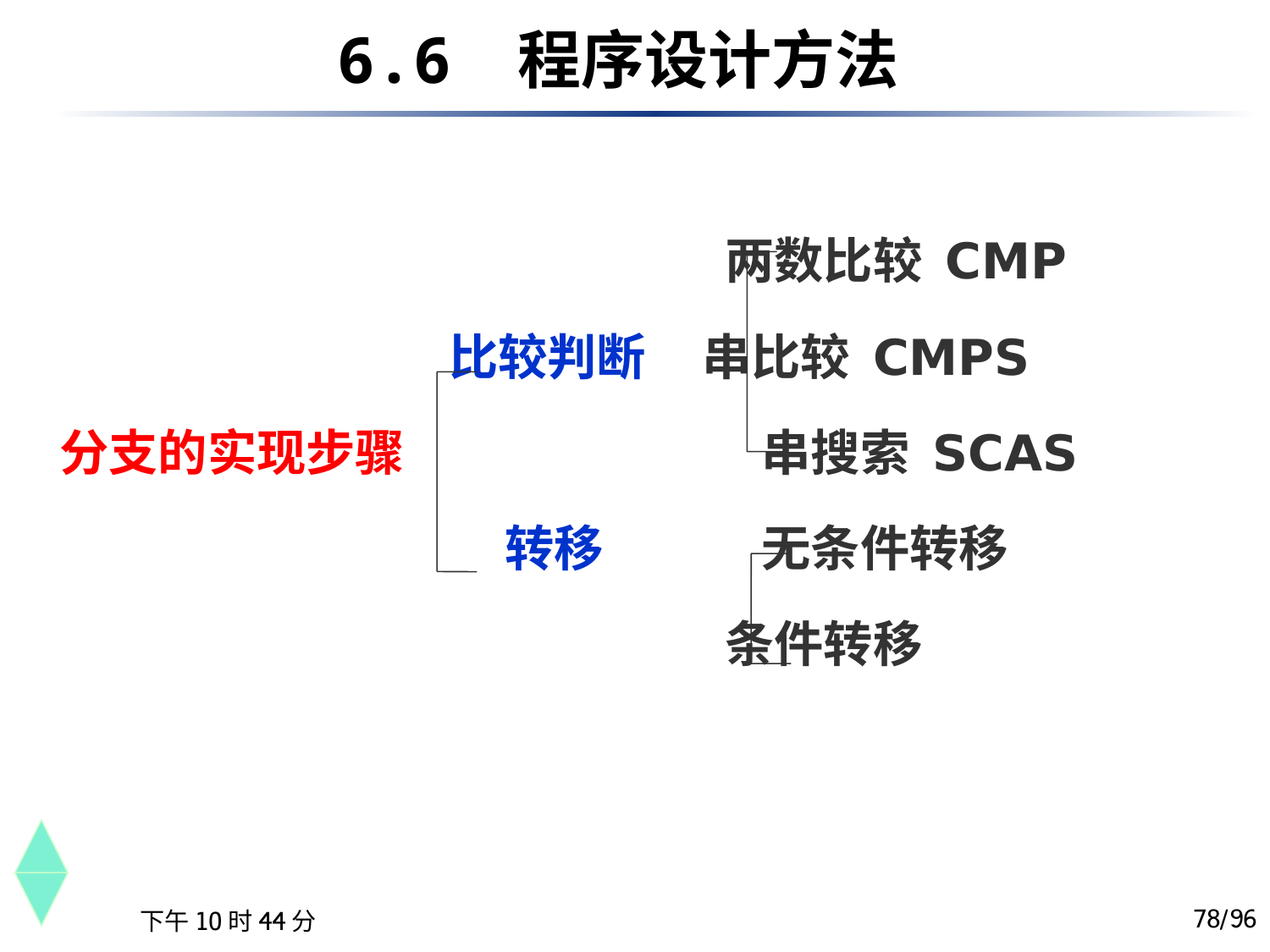

6.6	 程序设计方法
				             两数比较 CMP
	      	           比较判断     串比较 CMPS
分支的实现步骤			      串搜索 SCAS
		                转移	      无条件转移
				             条件转移

78/96
下午10时44分